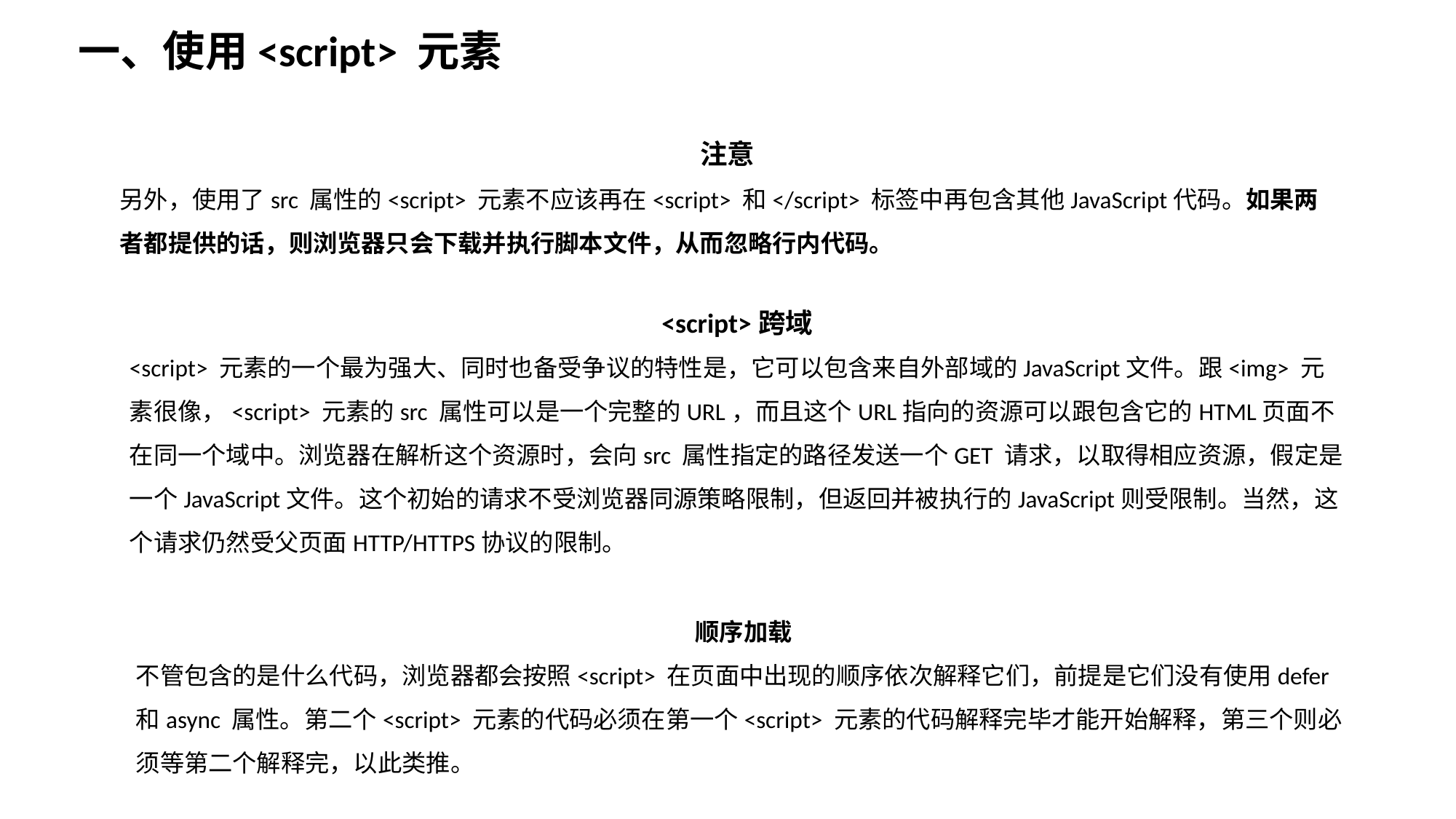

一、使用<script> 元素
注意
另外，使用了src 属性的<script> 元素不应该再在<script> 和</script> 标签中再包含其他JavaScript代码。如果两者都提供的话，则浏览器只会下载并执行脚本文件，从而忽略行内代码。
<script>跨域
<script> 元素的一个最为强大、同时也备受争议的特性是，它可以包含来自外部域的JavaScript文件。跟<img> 元素很像，<script> 元素的src 属性可以是一个完整的URL，而且这个URL指向的资源可以跟包含它的HTML页面不在同一个域中。浏览器在解析这个资源时，会向src 属性指定的路径发送一个GET 请求，以取得相应资源，假定是一个JavaScript文件。这个初始的请求不受浏览器同源策略限制，但返回并被执行的JavaScript则受限制。当然，这个请求仍然受父页面HTTP/HTTPS协议的限制。
顺序加载
不管包含的是什么代码，浏览器都会按照<script> 在页面中出现的顺序依次解释它们，前提是它们没有使用defer 和async 属性。第二个<script> 元素的代码必须在第一个<script> 元素的代码解释完毕才能开始解释，第三个则必须等第二个解释完，以此类推。